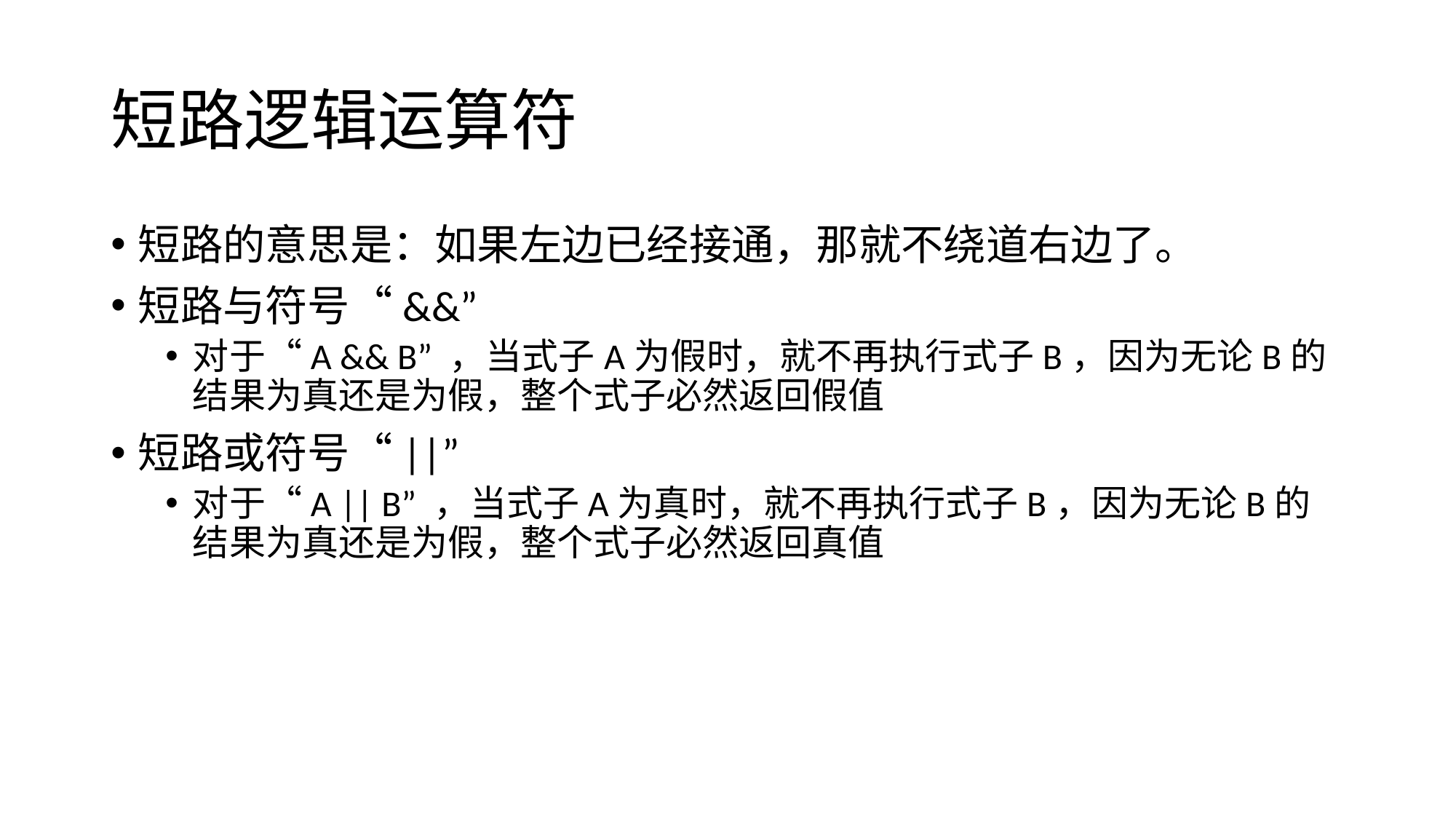

# 短路逻辑运算符
短路的意思是：如果左边已经接通，那就不绕道右边了。
短路与符号“&&”
对于“A && B” ，当式子A为假时，就不再执行式子B，因为无论B的结果为真还是为假，整个式子必然返回假值
短路或符号“||”
对于“A || B” ，当式子A为真时，就不再执行式子B，因为无论B的结果为真还是为假，整个式子必然返回真值